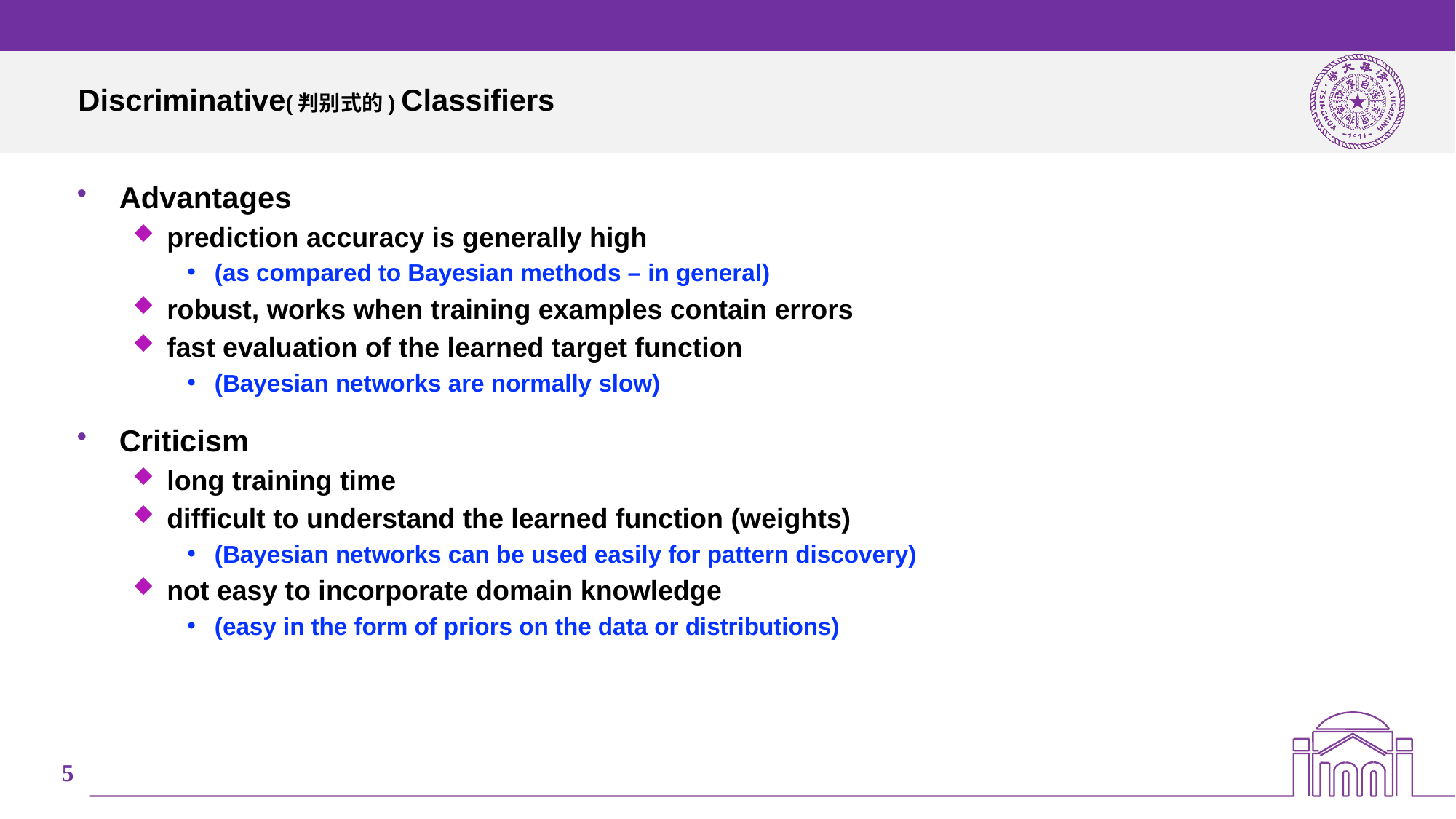

# Discriminative(判别式的) Classifiers
Advantages
prediction accuracy is generally high
(as compared to Bayesian methods – in general)
robust, works when training examples contain errors
fast evaluation of the learned target function
(Bayesian networks are normally slow)
Criticism
long training time
difficult to understand the learned function (weights)
(Bayesian networks can be used easily for pattern discovery)
not easy to incorporate domain knowledge
(easy in the form of priors on the data or distributions)